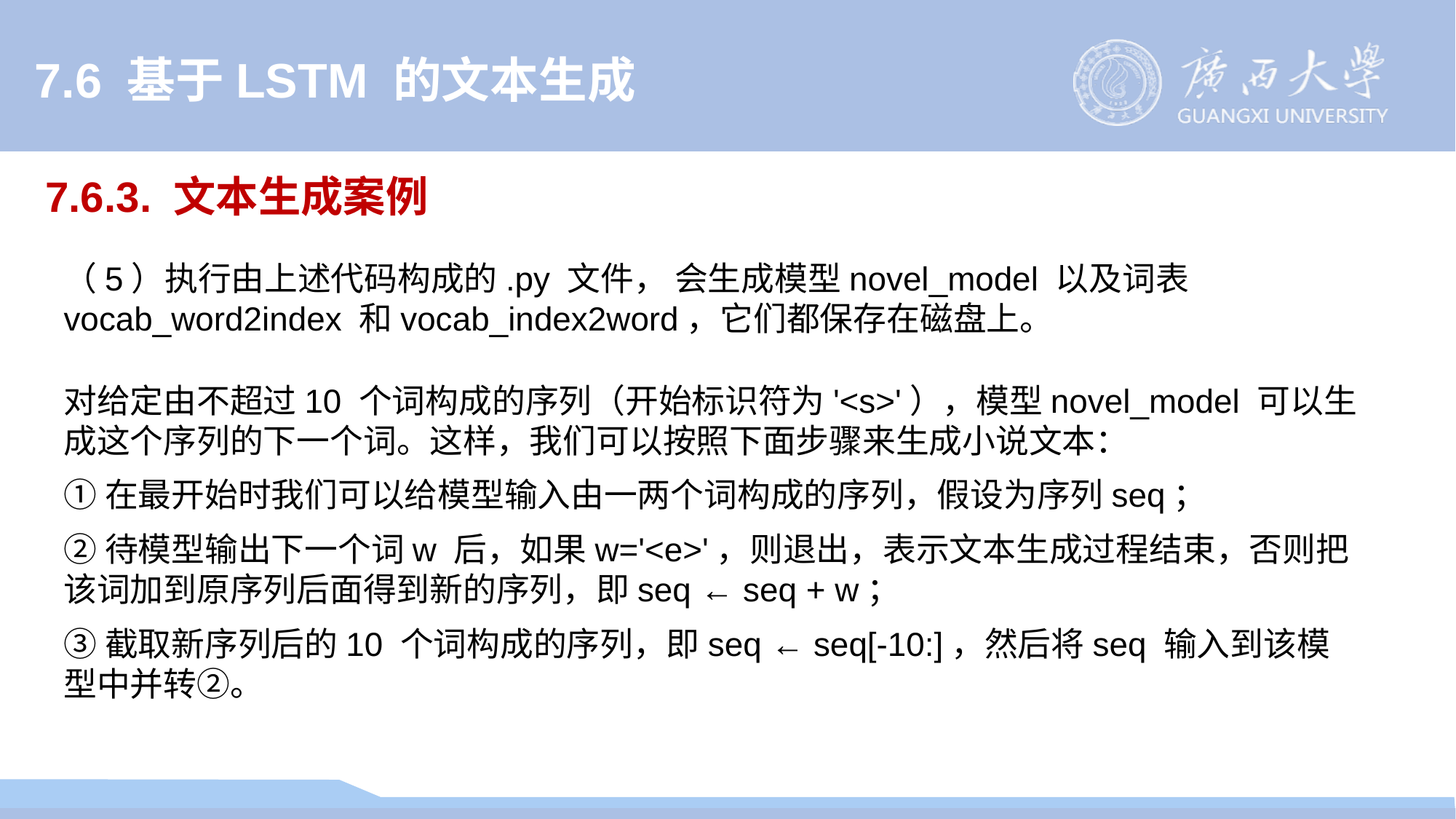

7.6 基于LSTM 的文本生成
7.6.3. 文本生成案例
（5）执行由上述代码构成的.py 文件， 会生成模型novel_model 以及词表vocab_word2index 和vocab_index2word，它们都保存在磁盘上。

对给定由不超过10 个词构成的序列（开始标识符为'<s>'），模型novel_model 可以生
成这个序列的下一个词。这样，我们可以按照下面步骤来生成小说文本：

①在最开始时我们可以给模型输入由一两个词构成的序列，假设为序列seq；

②待模型输出下一个词w 后，如果w='<e>'，则退出，表示文本生成过程结束，否则把该词加到原序列后面得到新的序列，即seq ← seq + w；

③截取新序列后的10 个词构成的序列，即seq ← seq[-10:]，然后将seq 输入到该模型中并转②。